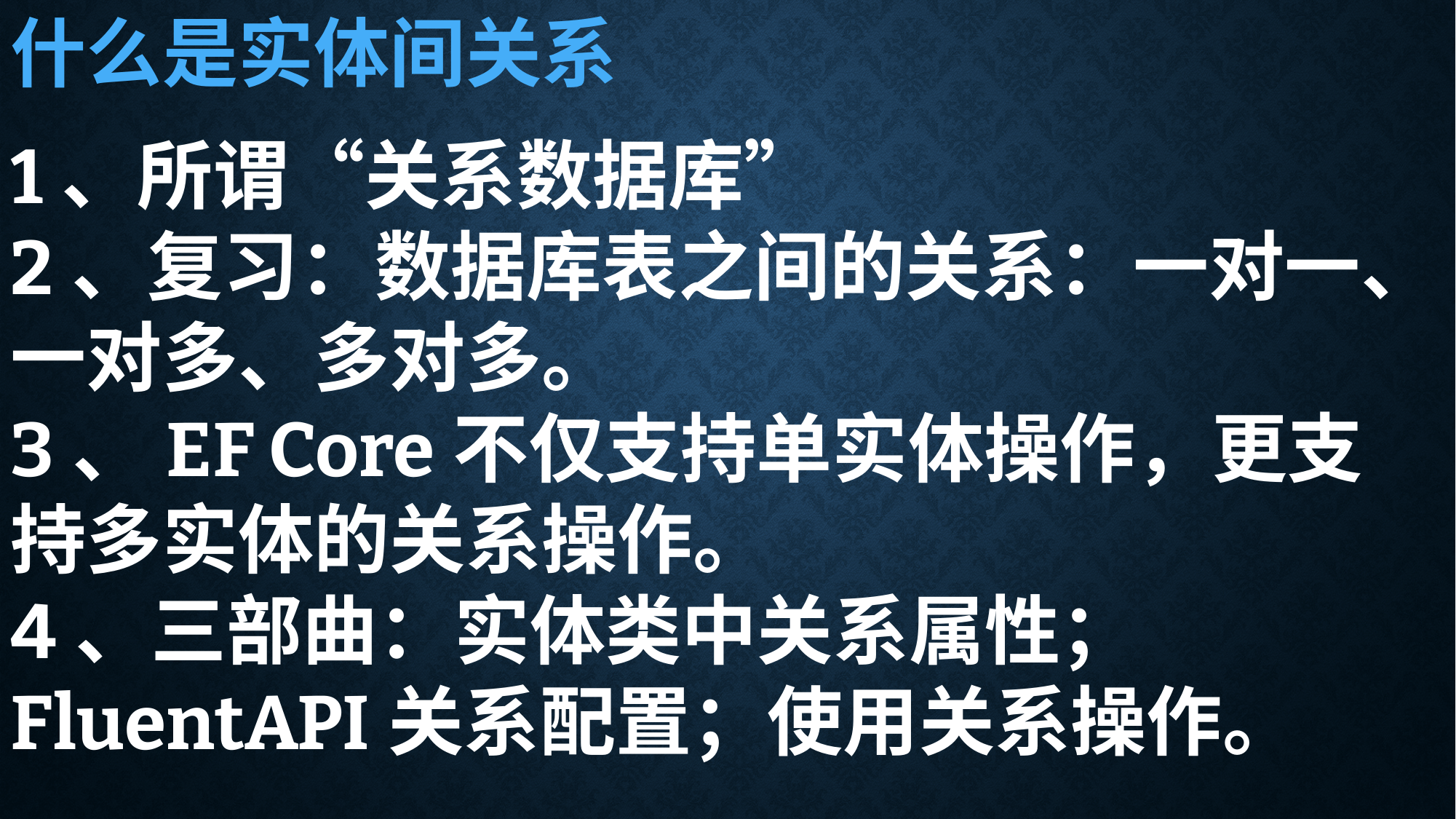

什么是实体间关系
1、所谓“关系数据库”
2、复习：数据库表之间的关系：一对一、一对多、多对多。
3、EF Core不仅支持单实体操作，更支持多实体的关系操作。
4、三部曲：实体类中关系属性；FluentAPI关系配置；使用关系操作。